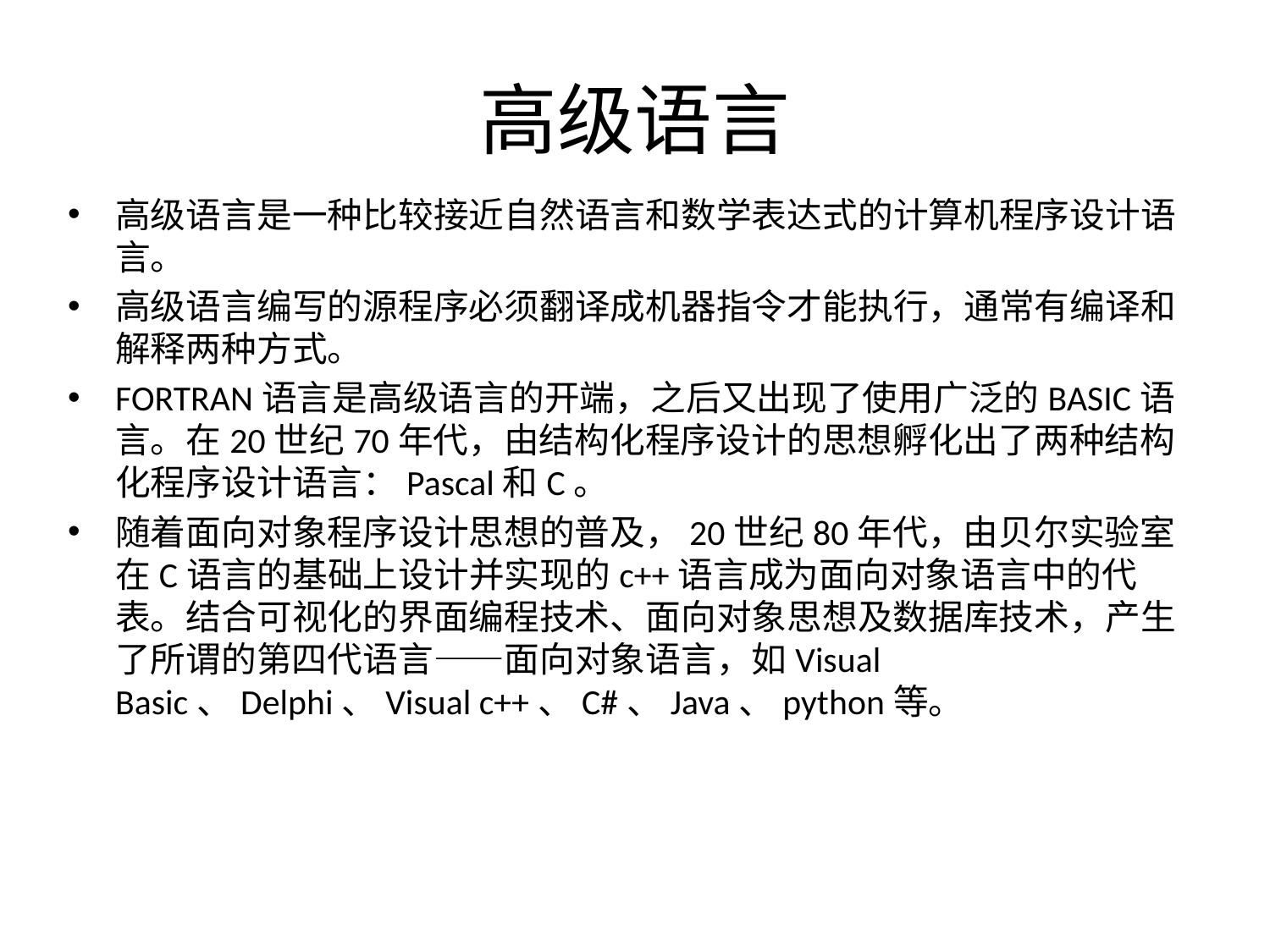

# 高级语言
高级语言是一种比较接近自然语言和数学表达式的计算机程序设计语言。
高级语言编写的源程序必须翻译成机器指令才能执行，通常有编译和解释两种方式。
FORTRAN语言是高级语言的开端，之后又出现了使用广泛的BASIC语言。在20世纪70年代，由结构化程序设计的思想孵化出了两种结构化程序设计语言：Pascal和C。
随着面向对象程序设计思想的普及，20世纪80年代，由贝尔实验室在C语言的基础上设计并实现的c++语言成为面向对象语言中的代表。结合可视化的界面编程技术、面向对象思想及数据库技术，产生了所谓的第四代语言——面向对象语言，如Visual Basic、Delphi、Visual c++、C#、Java、python等。